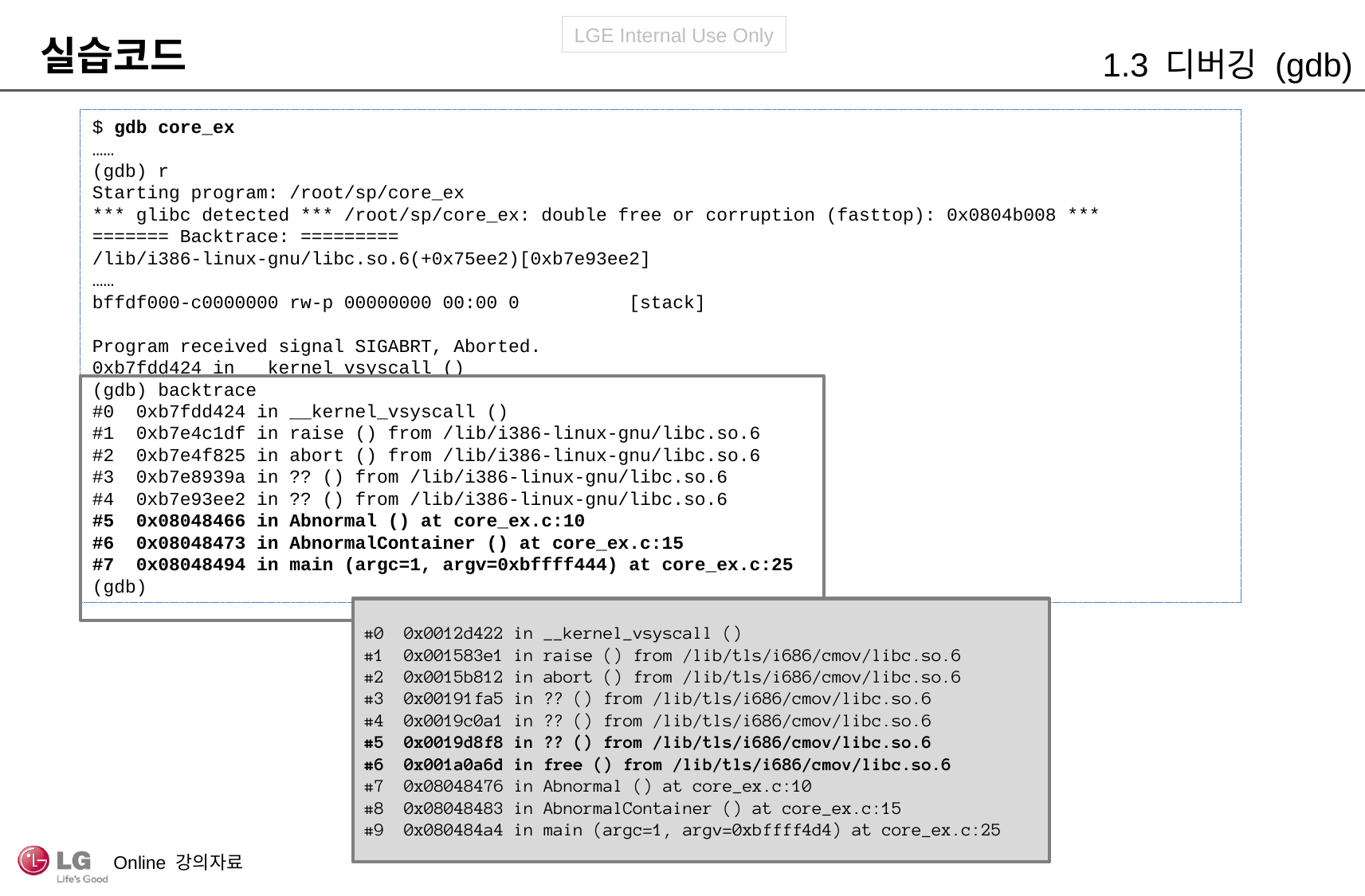

실습코드
1.3 디버깅 (gdb)

$ gdb core_ex
……
(gdb) r
Starting program: /root/sp/core_ex
*** glibc detected *** /root/sp/core_ex: double free or corruption (fasttop): 0x0804b008 ***
======= Backtrace: =========
/lib/i386-linux-gnu/libc.so.6(+0x75ee2)[0xb7e93ee2]
……
bffdf000-c0000000 rw-p 00000000 00:00 0          [stack]

Program received signal SIGABRT, Aborted.
0xb7fdd424 in __kernel_vsyscall ()
(gdb) backtrace
#0  0xb7fdd424 in __kernel_vsyscall ()
#1  0xb7e4c1df in raise () from /lib/i386-linux-gnu/libc.so.6
#2  0xb7e4f825 in abort () from /lib/i386-linux-gnu/libc.so.6
#3  0xb7e8939a in ?? () from /lib/i386-linux-gnu/libc.so.6
#4  0xb7e93ee2 in ?? () from /lib/i386-linux-gnu/libc.so.6
#5  0x08048466 in Abnormal () at core_ex.c:10
#6  0x08048473 in AbnormalContainer () at core_ex.c:15
#7  0x08048494 in main (argc=1, argv=0xbffff444) at core_ex.c:25
(gdb)

#0  0x0012d422 in __kernel_vsyscall ()
#1  0x001583e1 in raise () from /lib/tls/i686/cmov/libc.so.6
#2  0x0015b812 in abort () from /lib/tls/i686/cmov/libc.so.6
#3  0x00191fa5 in ?? () from /lib/tls/i686/cmov/libc.so.6
#4  0x0019c0a1 in ?? () from /lib/tls/i686/cmov/libc.so.6
#5  0x0019d8f8 in ?? () from /lib/tls/i686/cmov/libc.so.6
#6  0x001a0a6d in free () from /lib/tls/i686/cmov/libc.so.6
#7  0x08048476 in Abnormal () at core_ex.c:10
#8  0x08048483 in AbnormalContainer () at core_ex.c:15
#9  0x080484a4 in main (argc=1, argv=0xbffff4d4) at core_ex.c:25